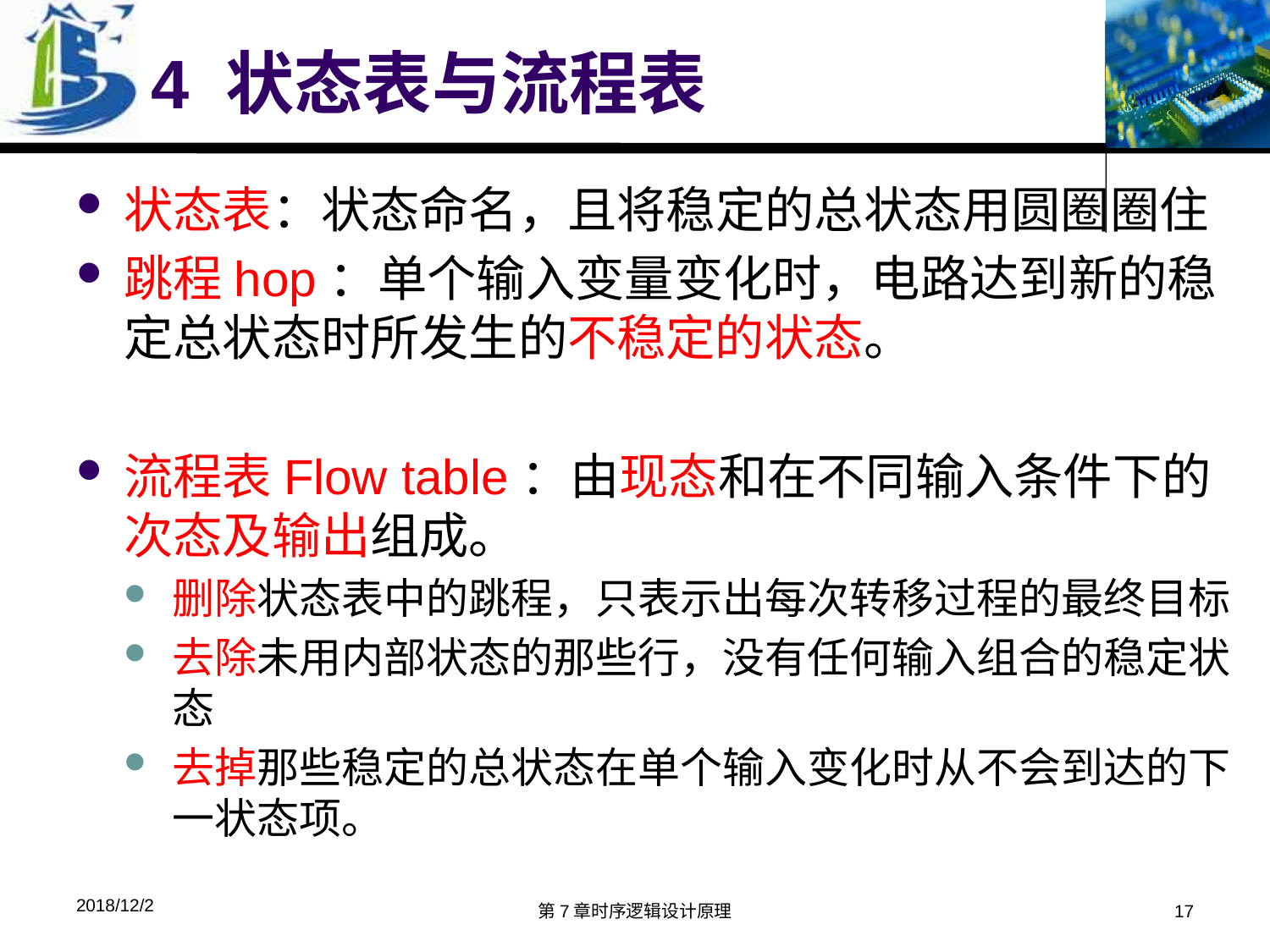

# 4 状态表与流程表
状态表：状态命名，且将稳定的总状态用圆圈圈住
跳程hop：单个输入变量变化时，电路达到新的稳定总状态时所发生的不稳定的状态。

流程表Flow table：由现态和在不同输入条件下的次态及输出组成。
删除状态表中的跳程，只表示出每次转移过程的最终目标
去除未用内部状态的那些行，没有任何输入组合的稳定状态
去掉那些稳定的总状态在单个输入变化时从不会到达的下一状态项。
2018/12/2
第7章时序逻辑设计原理
17